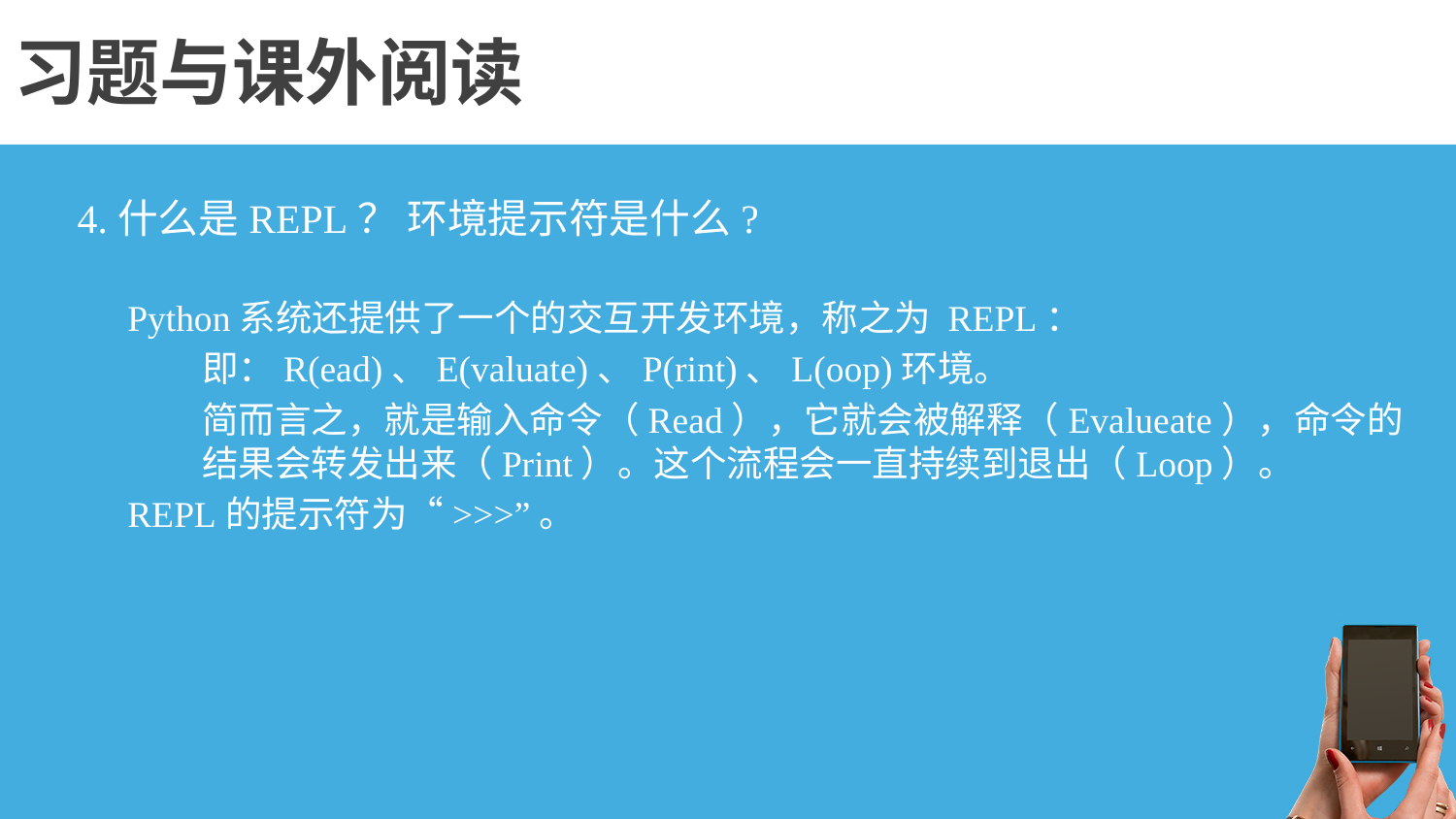

# 习题与课外阅读
4.什么是REPL？ 环境提示符是什么?
Python系统还提供了一个的交互开发环境，称之为 REPL：
即：R(ead)、E(valuate)、P(rint)、L(oop)环境。
简而言之，就是输入命令（Read），它就会被解释（Evalueate），命令的结果会转发出来（Print）。这个流程会一直持续到退出（Loop）。
REPL的提示符为“>>>”。